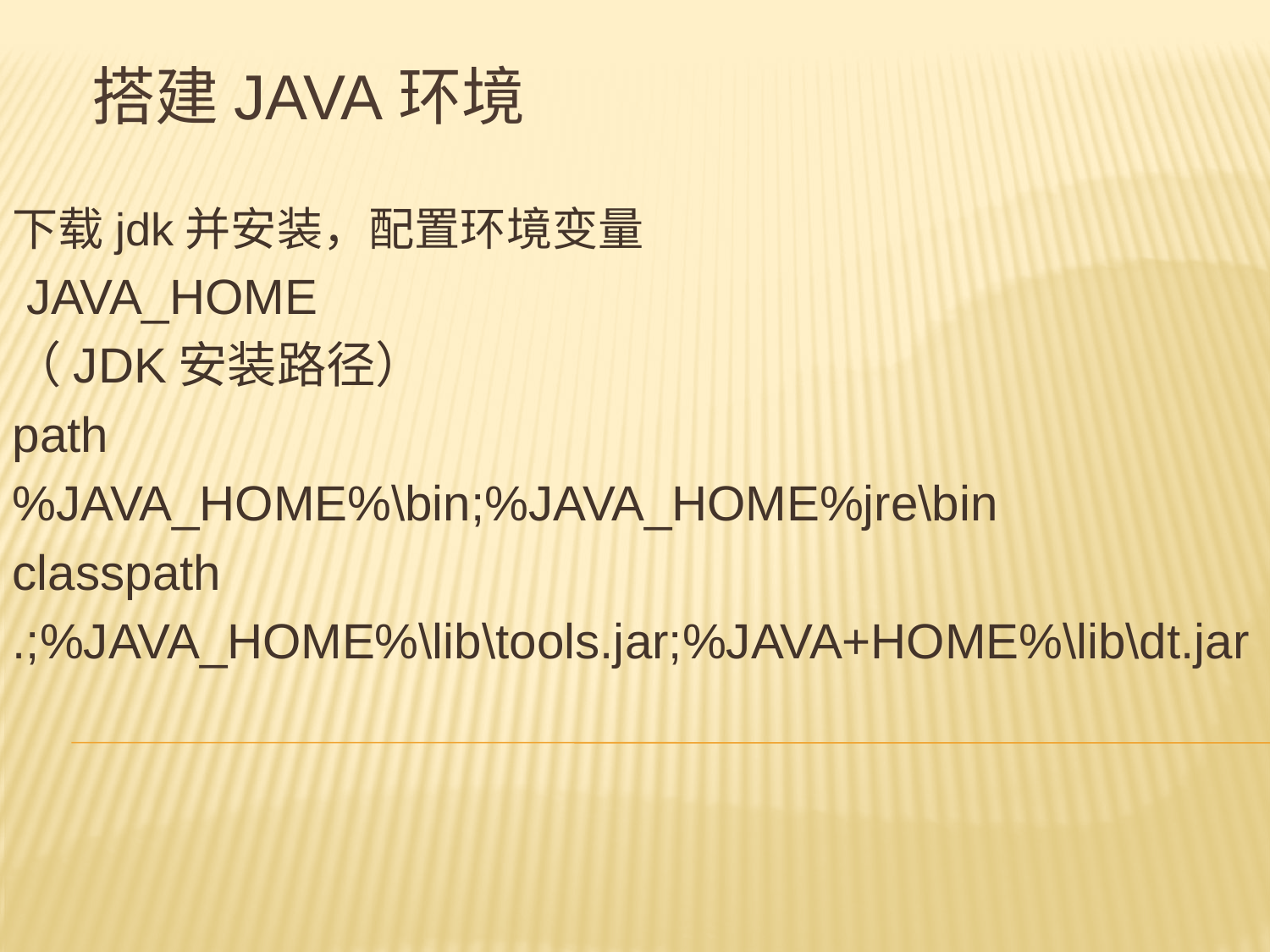

# 搭建java环境
下载jdk并安装，配置环境变量
 JAVA_HOME
（JDK安装路径）
path
%JAVA_HOME%\bin;%JAVA_HOME%jre\bin
classpath
.;%JAVA_HOME%\lib\tools.jar;%JAVA+HOME%\lib\dt.jar